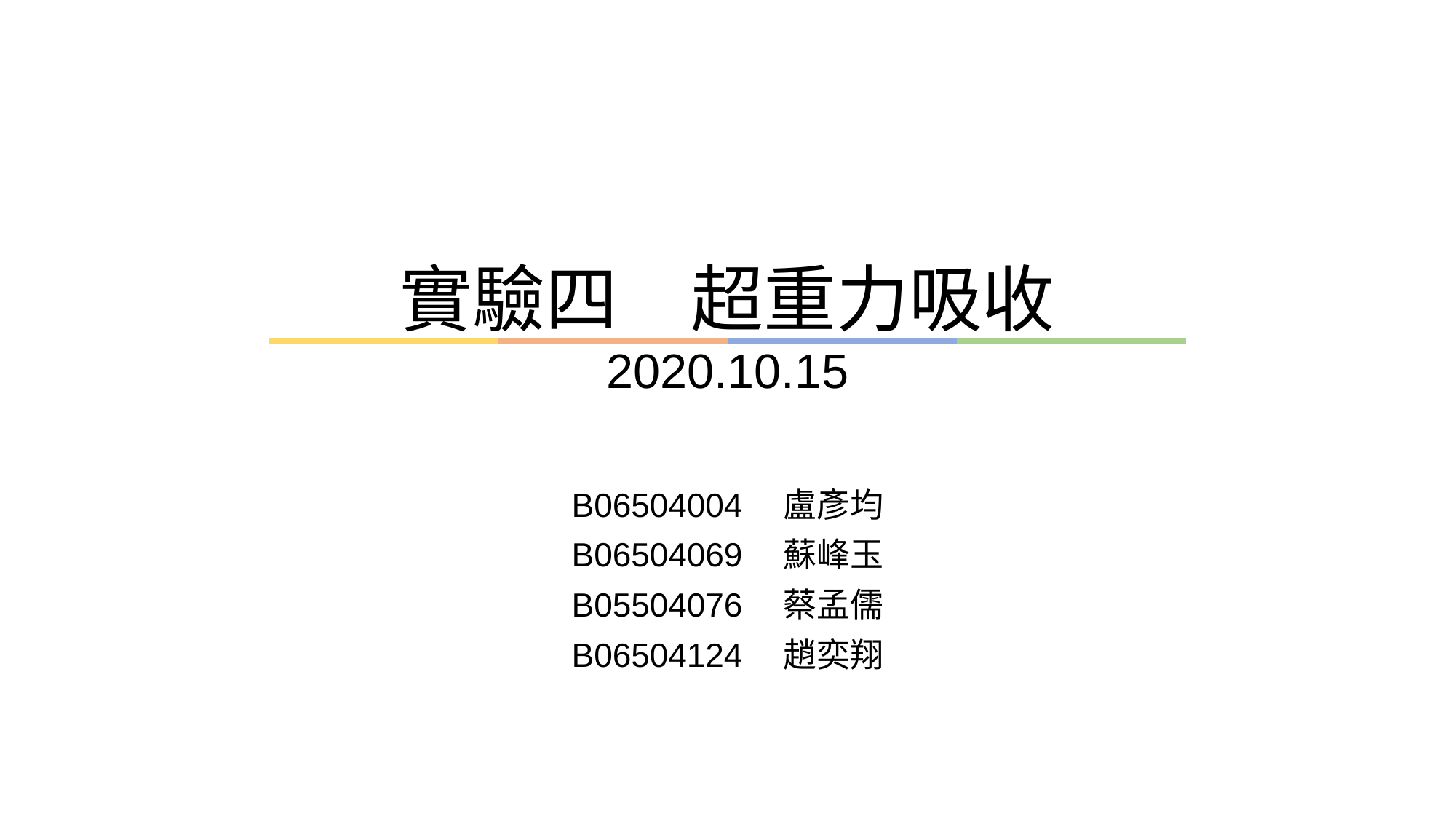

# 實驗四　超重力吸收 2020.10.15
B06504004　盧彥均
B06504069　蘇峰玉
B05504076　蔡孟儒
B06504124　趙奕翔